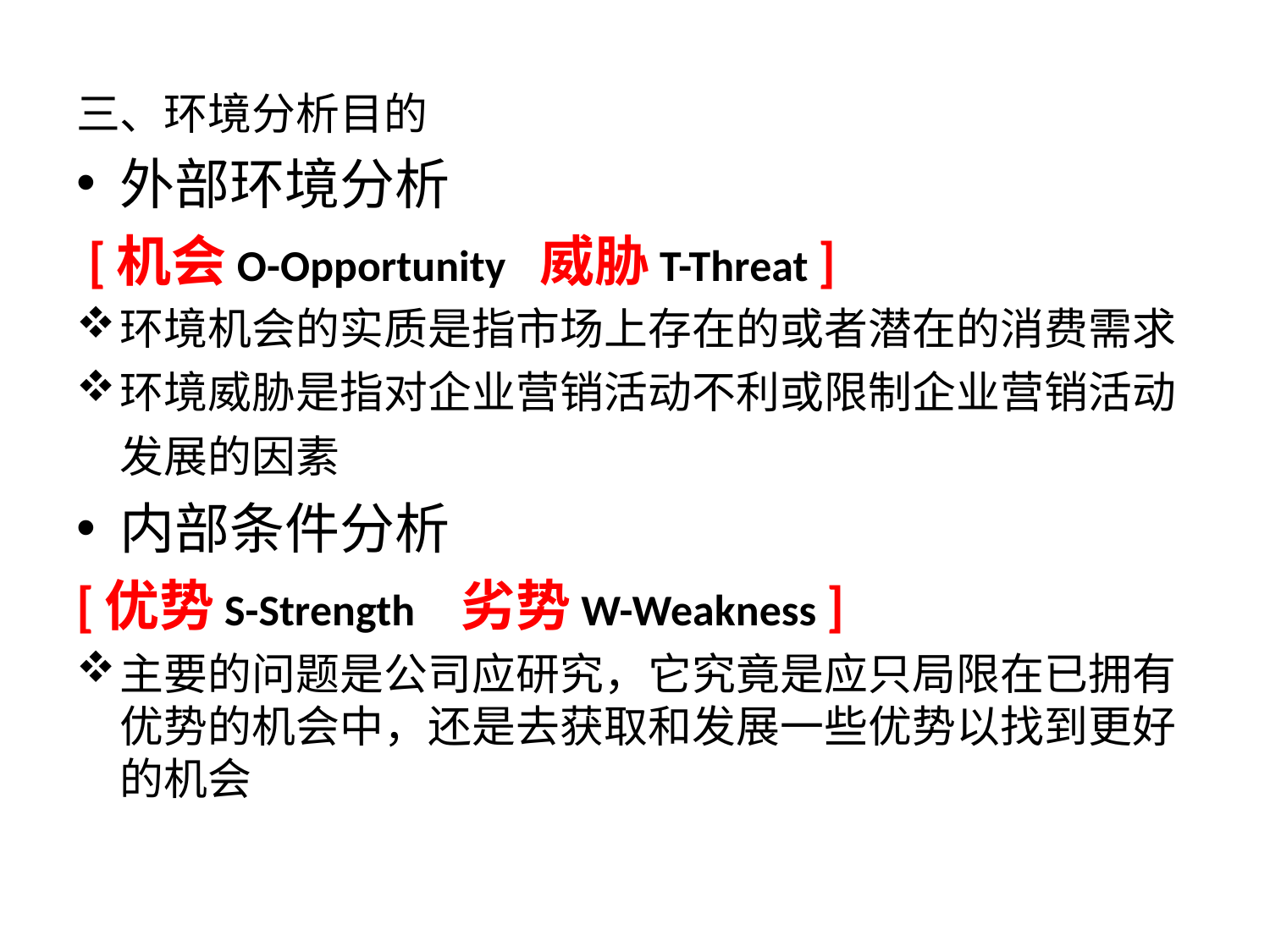

三、环境分析目的
外部环境分析
 [机会O-Opportunity  威胁T-Threat ]
环境机会的实质是指市场上存在的或者潜在的消费需求
环境威胁是指对企业营销活动不利或限制企业营销活动发展的因素
内部条件分析
[优势S-Strength   劣势W-Weakness ]
主要的问题是公司应研究，它究竟是应只局限在已拥有优势的机会中，还是去获取和发展一些优势以找到更好的机会